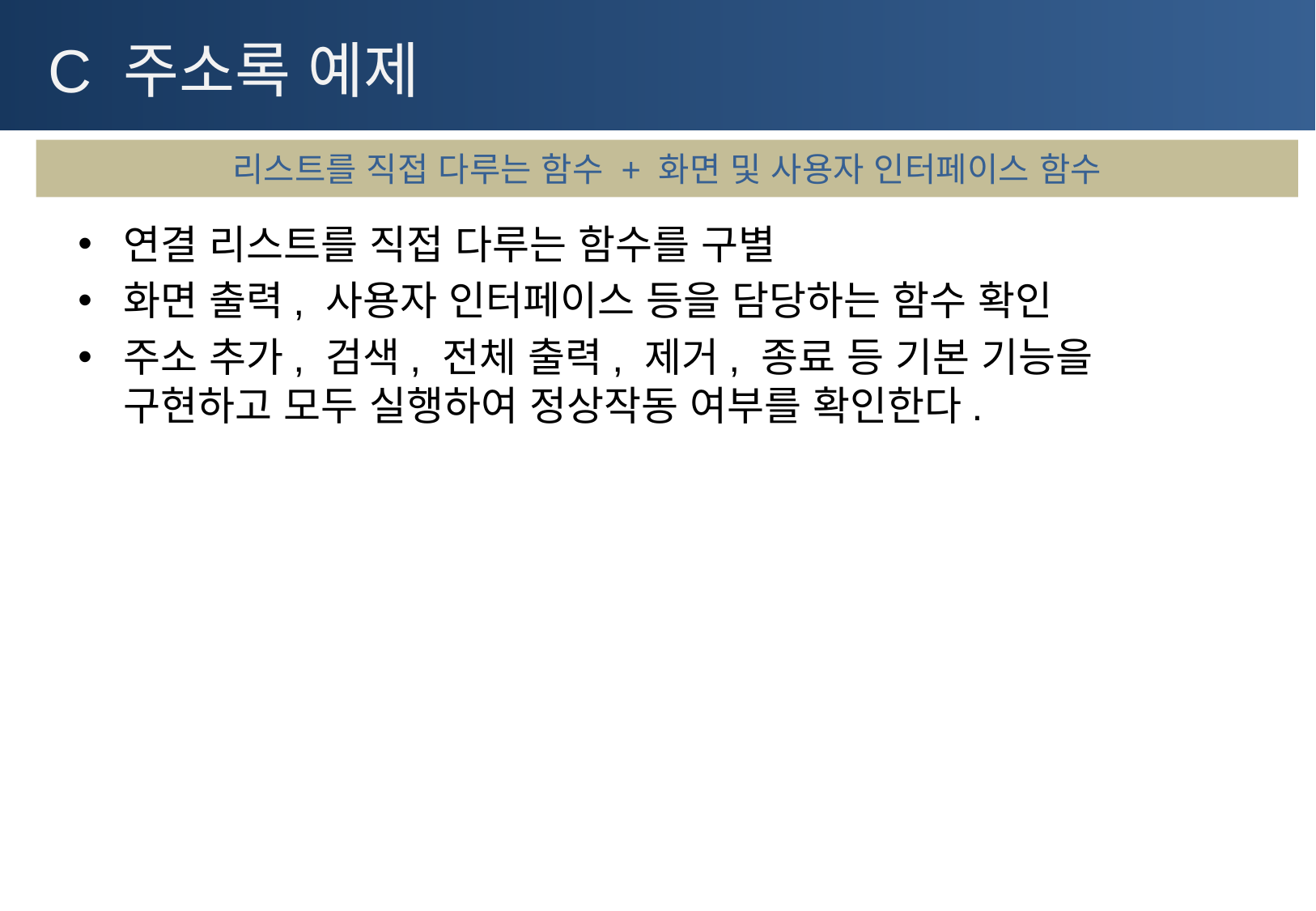

# C 주소록 예제
리스트를 직접 다루는 함수 + 화면 및 사용자 인터페이스 함수
연결 리스트를 직접 다루는 함수를 구별
화면 출력, 사용자 인터페이스 등을 담당하는 함수 확인
주소 추가, 검색, 전체 출력, 제거, 종료 등 기본 기능을 구현하고 모두 실행하여 정상작동 여부를 확인한다.